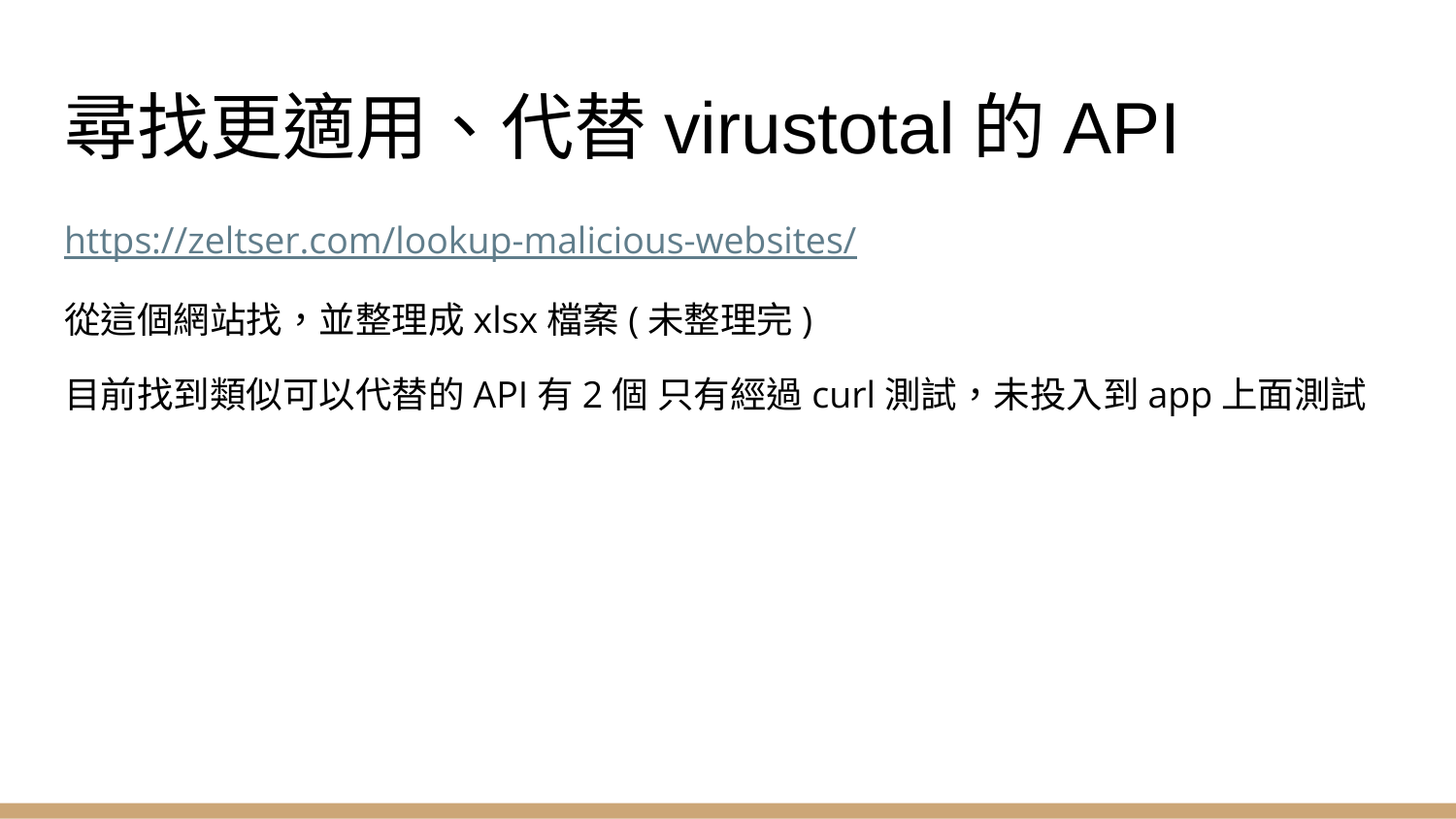

# 尋找更適用、代替virustotal的API
https://zeltser.com/lookup-malicious-websites/
從這個網站找，並整理成xlsx檔案(未整理完)
目前找到類似可以代替的API有2個 只有經過curl測試，未投入到app上面測試